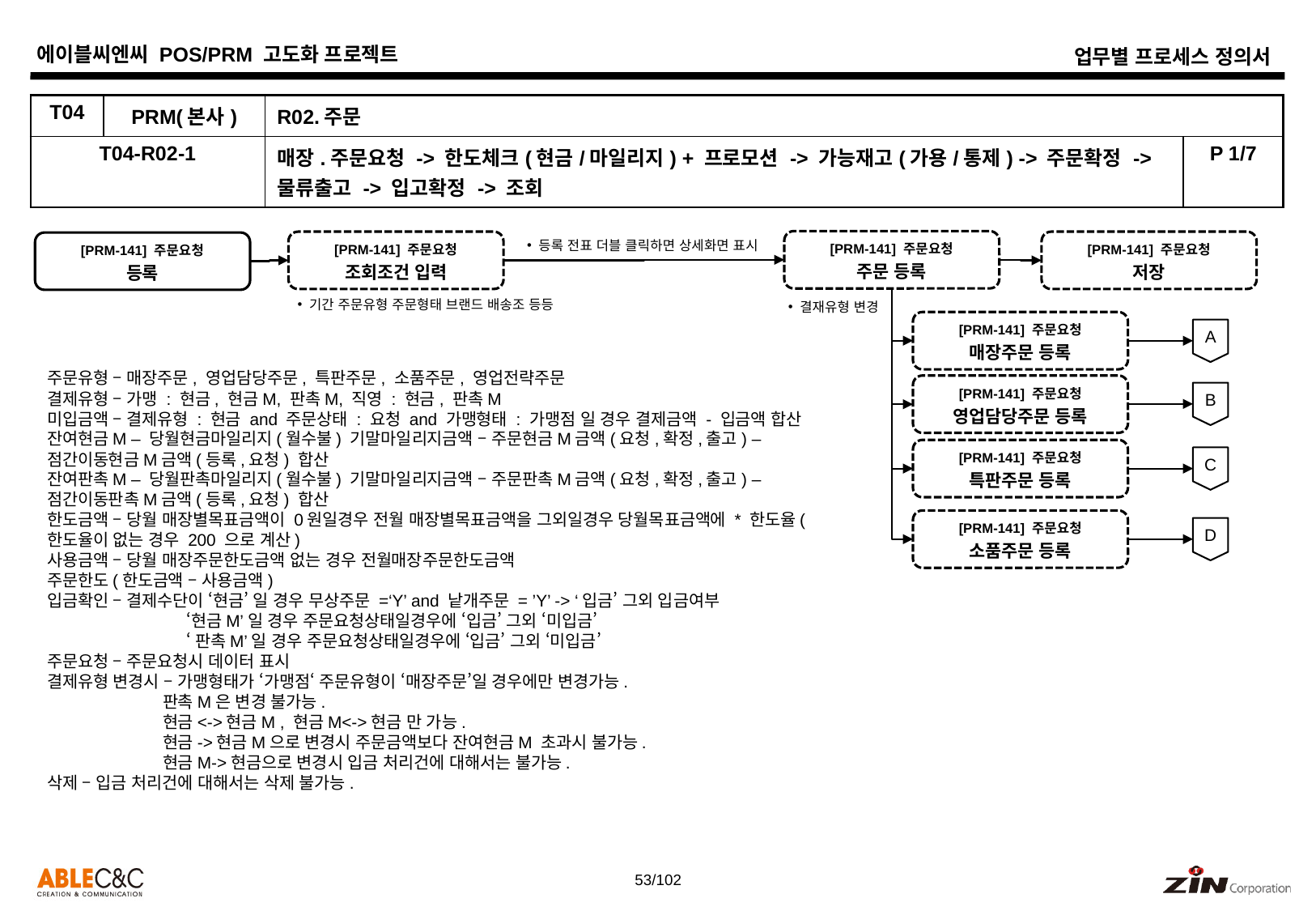

| T04 | PRM(본사) | R02.주문 |  |
| --- | --- | --- | --- |
| T04-R02-1 |  | 매장.주문요청 -> 한도체크(현금/마일리지) + 프로모션 -> 가능재고(가용/통제) -> 주문확정 -> 물류출고 -> 입고확정 -> 조회 | P 1/7 |
[PRM-141] 주문요청
주문 등록
등록 전표 더블 클릭하면 상세화면 표시
[PRM-141] 주문요청
저장
[PRM-141] 주문요청
조회조건 입력
[PRM-141] 주문요청
등록
기간 주문유형 주문형태 브랜드 배송조 등등
결재유형 변경
[PRM-141] 주문요청
매장주문 등록
A
주문유형 – 매장주문, 영업담당주문, 특판주문, 소품주문, 영업전략주문
결제유형 – 가맹 : 현금, 현금M, 판촉M, 직영 : 현금, 판촉M
미입금액 – 결제유형 : 현금 and 주문상태 : 요청 and 가맹형태 : 가맹점 일 경우 결제금액 - 입금액 합산
잔여현금M – 당월현금마일리지(월수불) 기말마일리지금액 – 주문현금M금액(요청,확정,출고) – 점간이동현금M금액(등록,요청) 합산
잔여판촉M – 당월판촉마일리지(월수불) 기말마일리지금액 – 주문판촉M금액(요청,확정,출고) – 점간이동판촉M금액(등록,요청) 합산
한도금액 – 당월 매장별목표금액이 0원일경우 전월 매장별목표금액을 그외일경우 당월목표금액에 * 한도율( 한도율이 없는 경우 200 으로 계산)
사용금액 – 당월 매장주문한도금액 없는 경우 전월매장주문한도금액
주문한도(한도금액 – 사용금액)
입금확인 – 결제수단이 ‘현금’ 일 경우 무상주문 =‘Y’ and 낱개주문 = ’Y’ -> ‘입금’ 그외 입금여부
                              ‘현금M’일 경우 주문요청상태일경우에 ‘입금’ 그외 ‘미입금’
                              ‘판촉M’일 경우 주문요청상태일경우에 ‘입금’ 그외 ‘미입금’
주문요청 – 주문요청시 데이터 표시
결제유형 변경시 – 가맹형태가 ‘가맹점‘ 주문유형이 ‘매장주문’일 경우에만 변경가능.
                        판촉M은 변경 불가능.
                        현금<->현금M , 현금M<->현금 만 가능.
                        현금->현금M으로 변경시 주문금액보다 잔여현금M 초과시 불가능.
                        현금M->현금으로 변경시 입금 처리건에 대해서는 불가능.
삭제 – 입금 처리건에 대해서는 삭제 불가능.
[PRM-141] 주문요청
영업담당주문 등록
B
[PRM-141] 주문요청
특판주문 등록
C
[PRM-141] 주문요청
소품주문 등록
D